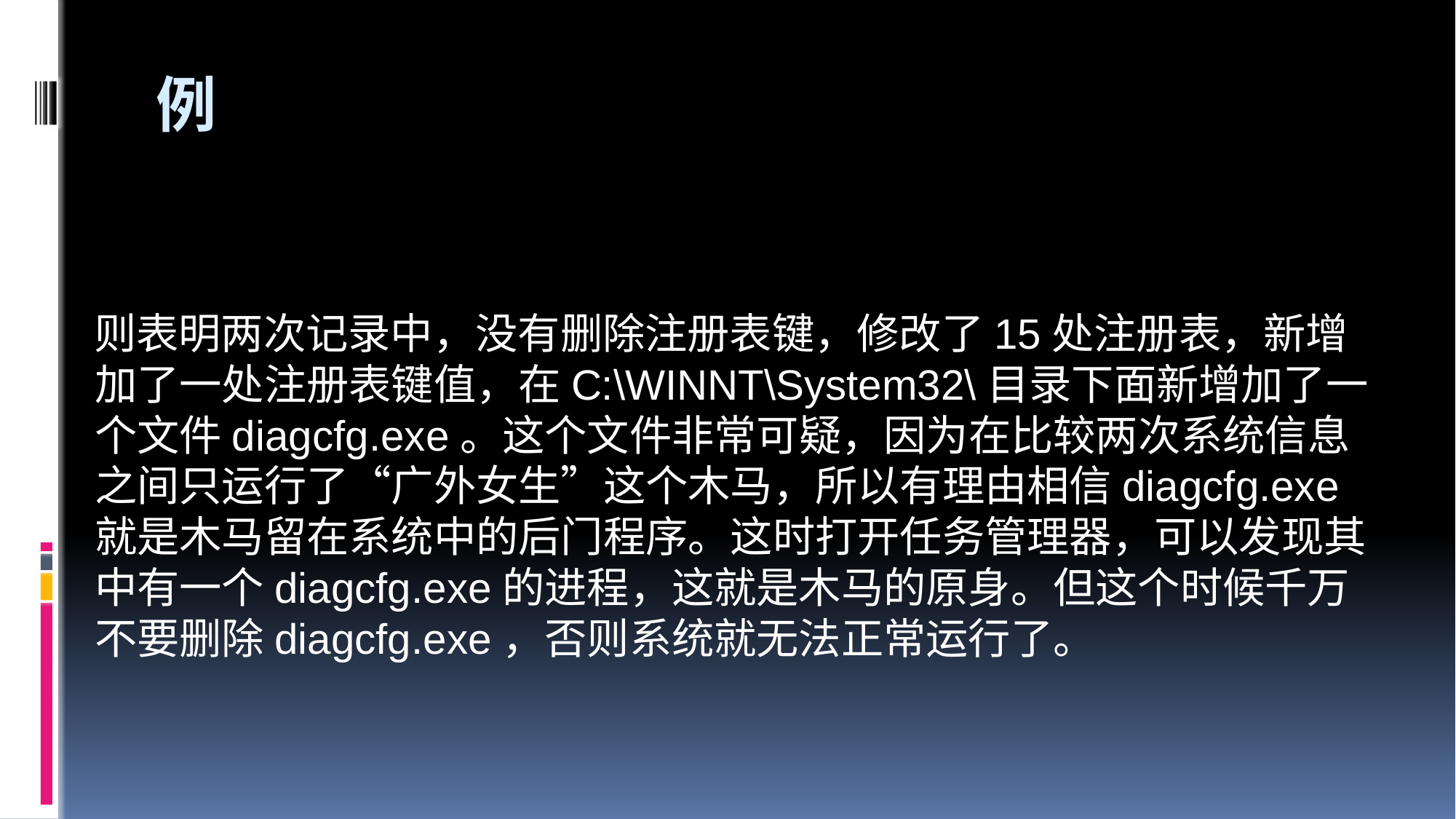

例
则表明两次记录中，没有删除注册表键，修改了15处注册表，新增加了一处注册表键值，在C:\WINNT\System32\目录下面新增加了一个文件diagcfg.exe。这个文件非常可疑，因为在比较两次系统信息之间只运行了“广外女生”这个木马，所以有理由相信diagcfg.exe就是木马留在系统中的后门程序。这时打开任务管理器，可以发现其中有一个diagcfg.exe的进程，这就是木马的原身。但这个时候千万不要删除diagcfg.exe，否则系统就无法正常运行了。